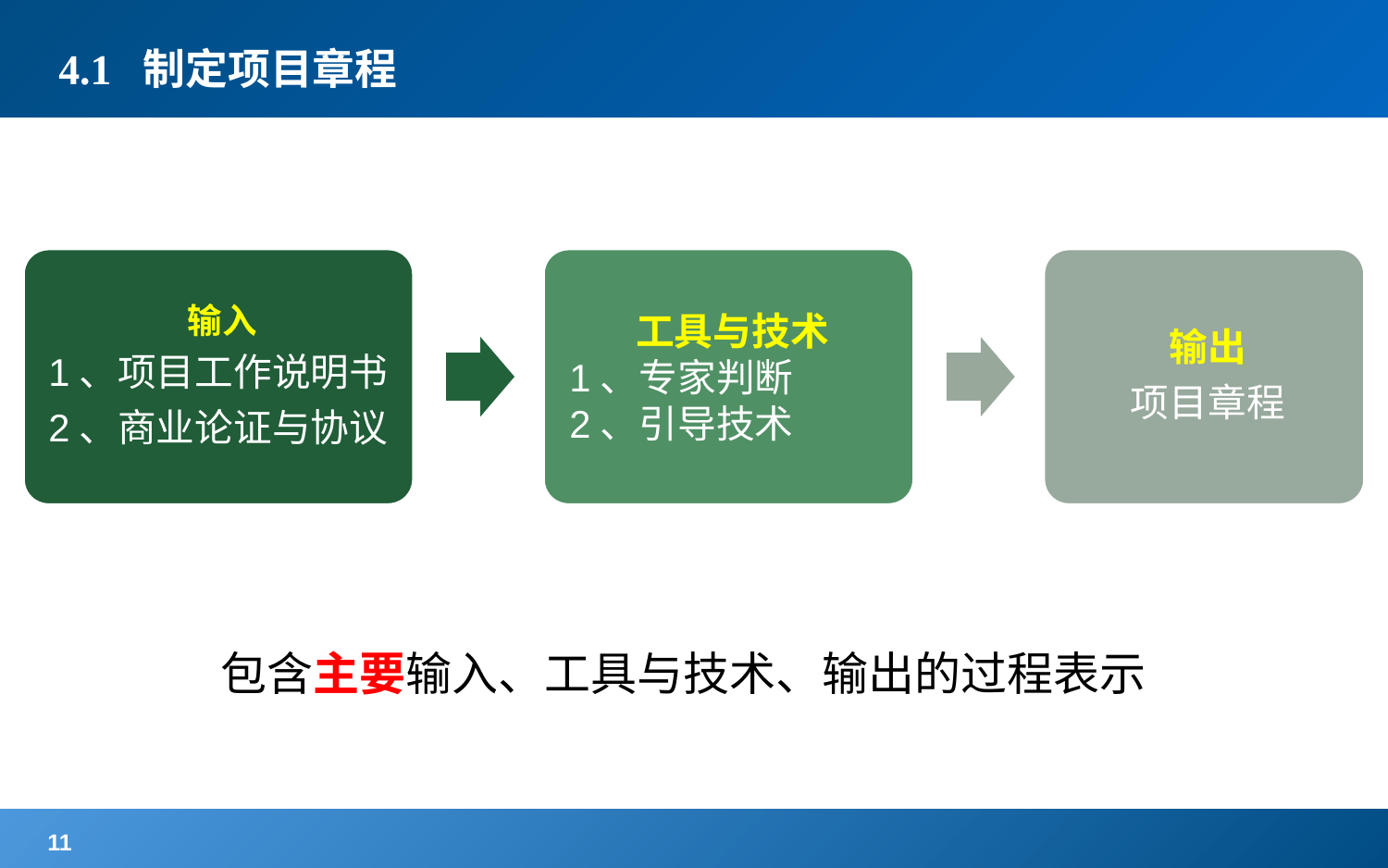

# 4.1  制定项目章程

输入
1、项目工作说明书
2、商业论证与协议

工具与技术
1、专家判断
2、引导技术

输出
项目章程
包含主要输入、工具与技术、输出的过程表示